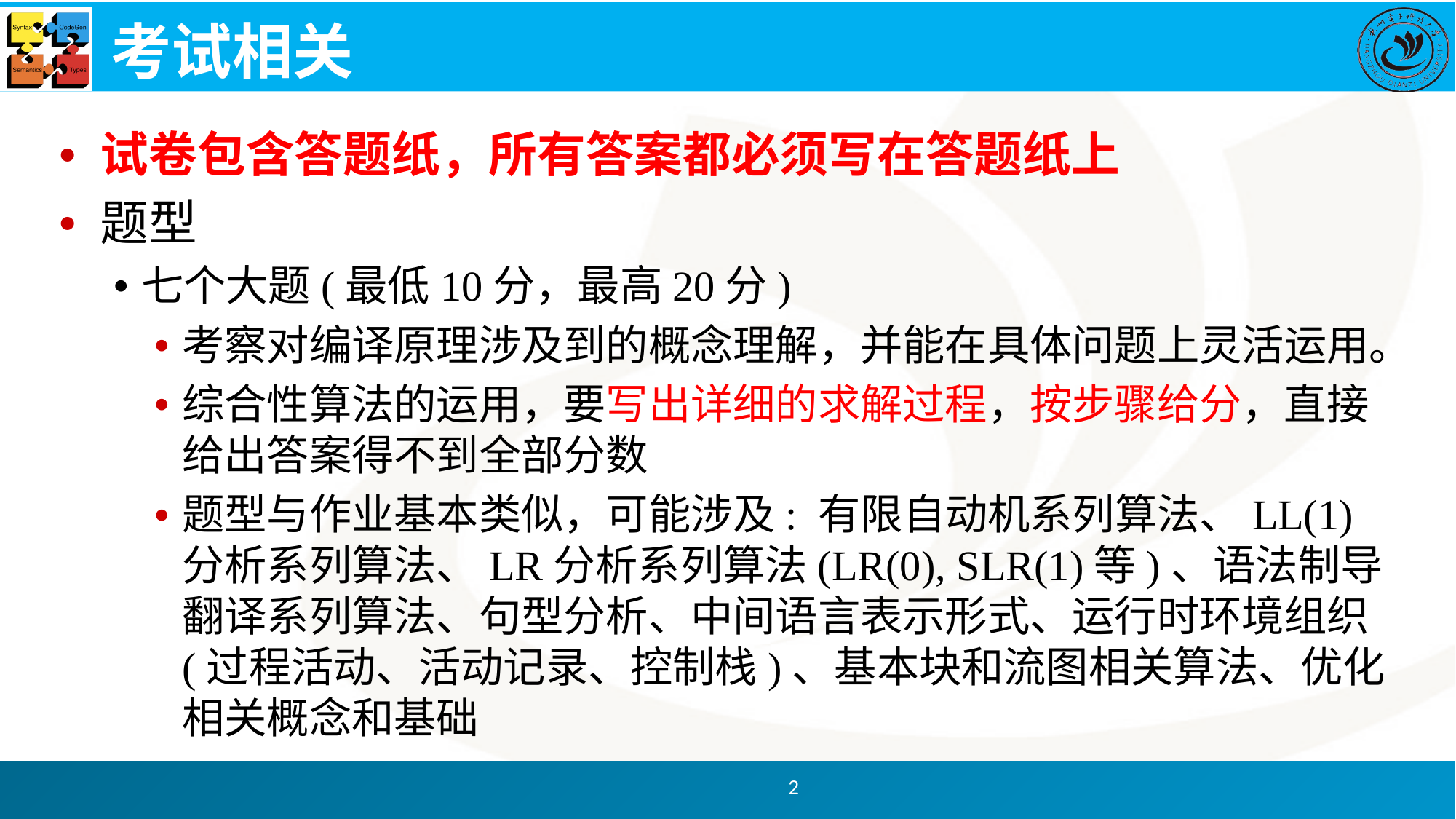

# 考试相关
试卷包含答题纸，所有答案都必须写在答题纸上
题型
七个大题(最低10分，最高20分)
考察对编译原理涉及到的概念理解，并能在具体问题上灵活运用。
综合性算法的运用，要写出详细的求解过程，按步骤给分，直接给出答案得不到全部分数
题型与作业基本类似，可能涉及: 有限自动机系列算法、LL(1)分析系列算法、LR分析系列算法(LR(0), SLR(1)等)、语法制导翻译系列算法、句型分析、中间语言表示形式、运行时环境组织(过程活动、活动记录、控制栈)、基本块和流图相关算法、优化相关概念和基础
2